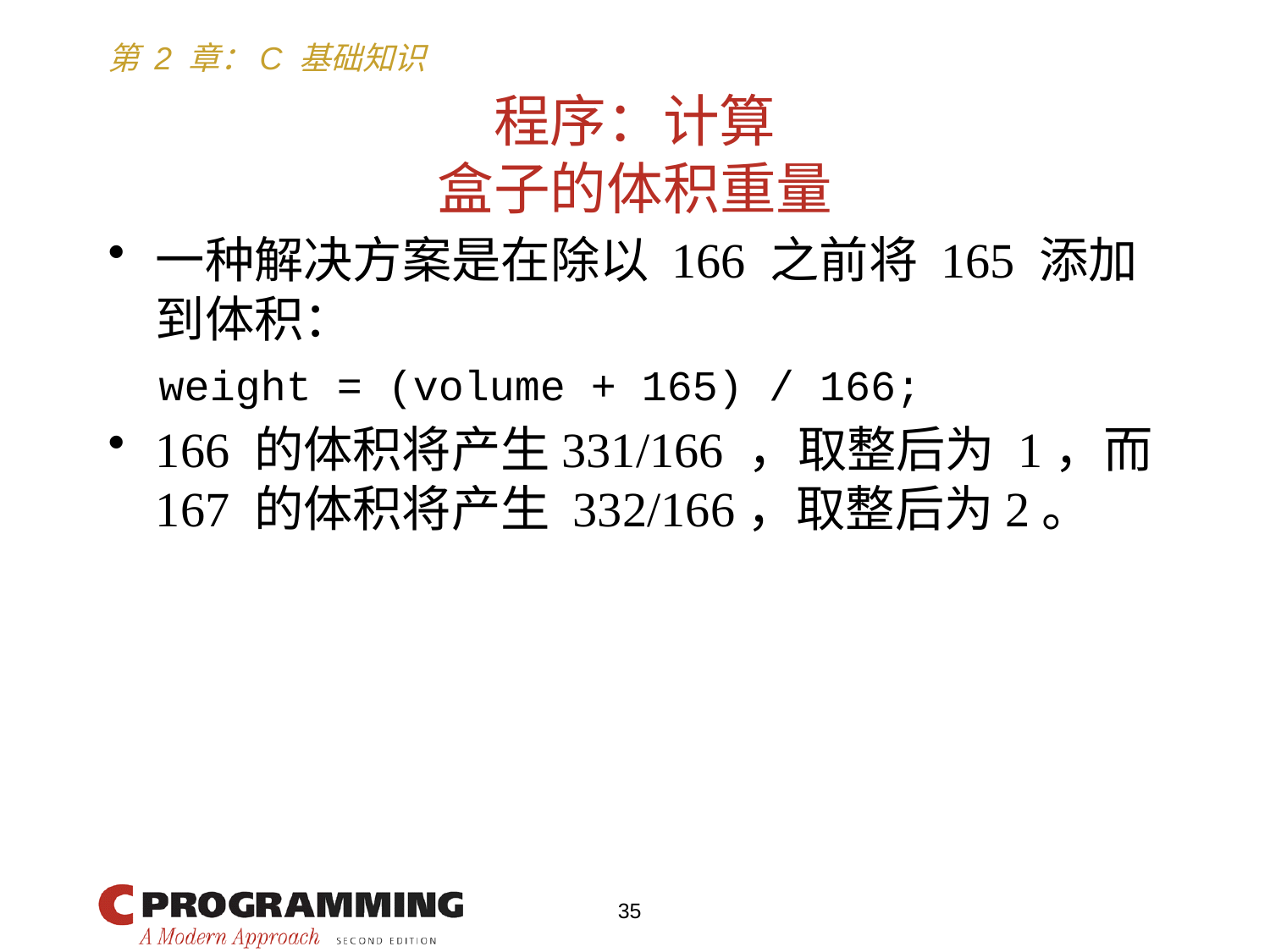

# 程序：计算 盒子的体积重量
一种解决方案是在除以 166 之前将 165 添加到体积：
  weight = (volume + 165) / 166;
166 的体积将产生331/166 ，取整后为 1，而 167 的体积将产生 332/166，取整后为2。
35